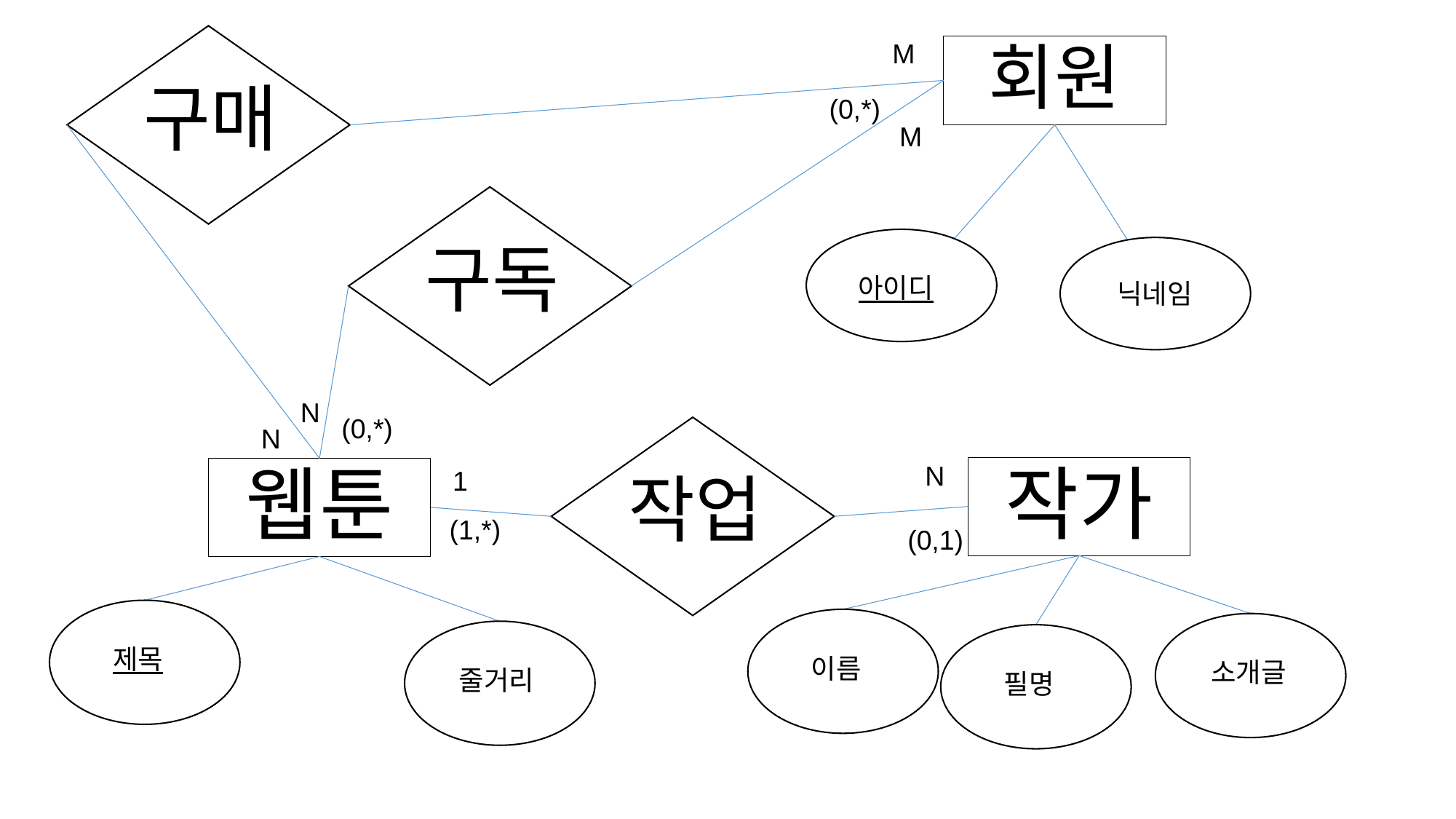

웹툰
M
회원
구매
(0,*)
M
웹툰
구독

아이디

닉네임

N
(0,*)
N
웹툰
N
작가
# 웹툰
1
작업
(1,*)
(0,1)

제목

이름

소개글

줄거리

필명